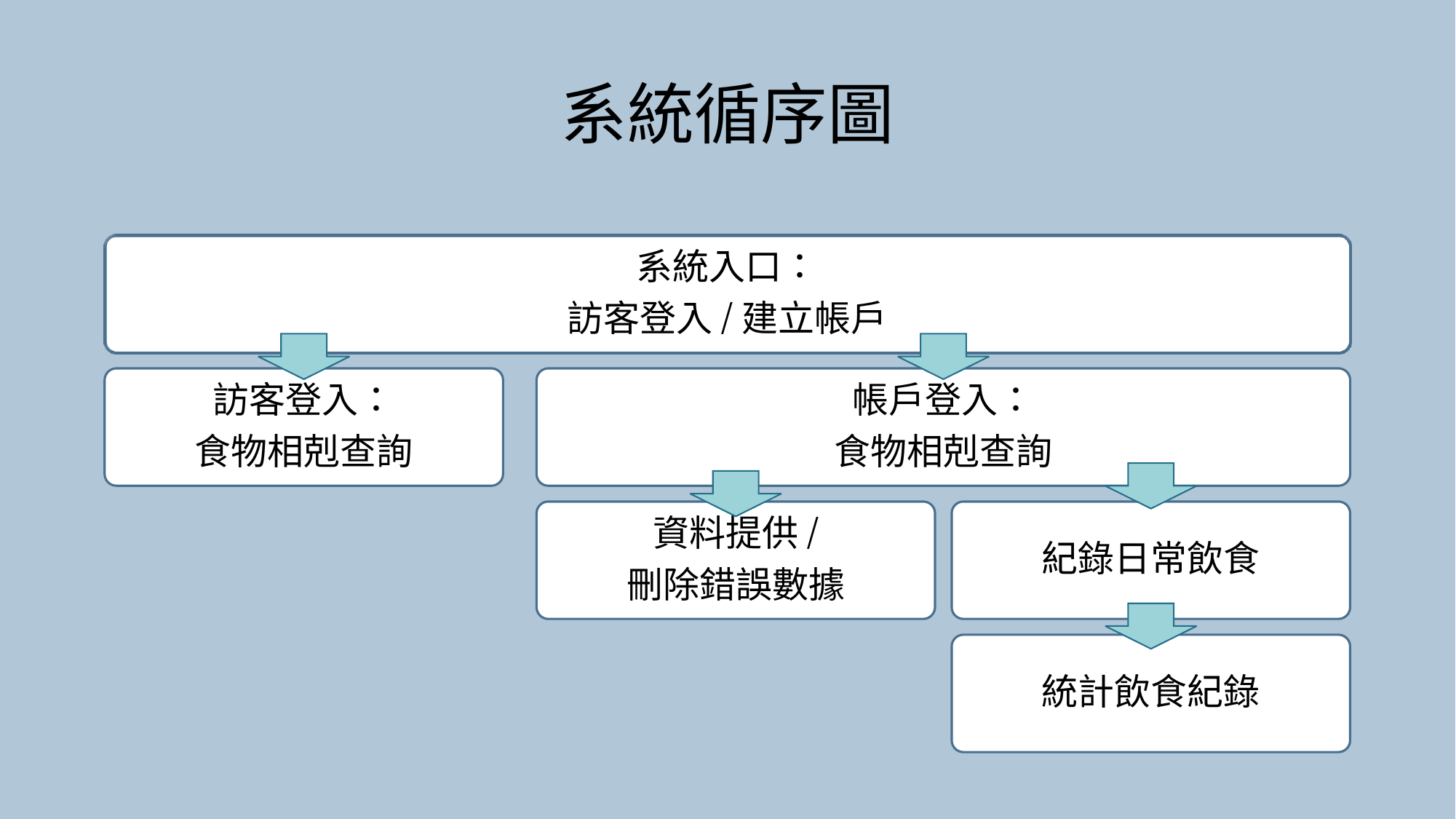

系統循序圖

系統入口：
訪客登入/建立帳戶
訪客登入：
食物相剋查詢
帳戶登入：
食物相剋查詢
資料提供/
刪除錯誤數據
紀錄日常飲食
統計飲食紀錄